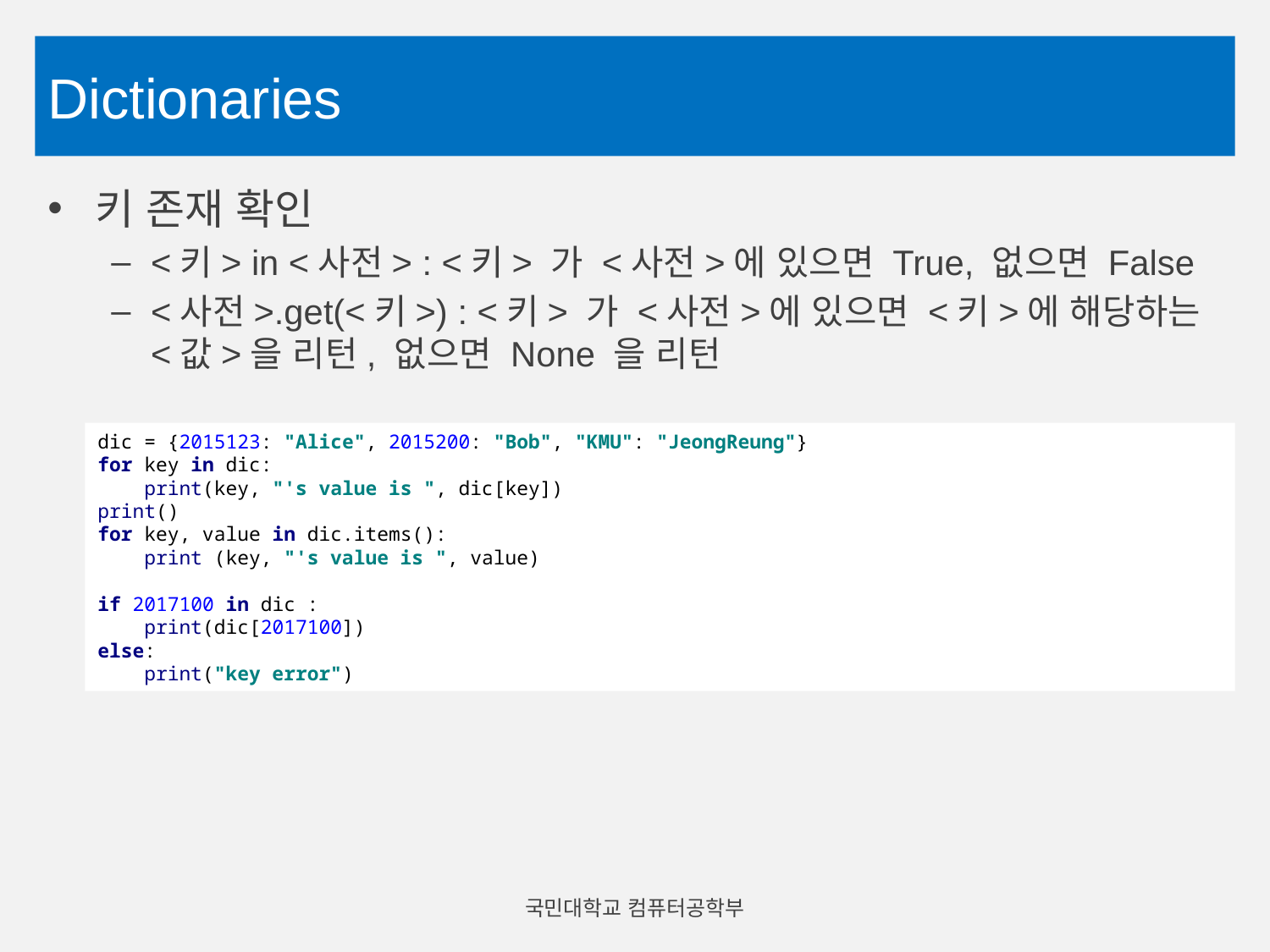

# Dictionaries
키 존재 확인
<키> in <사전> : <키> 가 <사전>에 있으면 True, 없으면 False
<사전>.get(<키>) : <키> 가 <사전>에 있으면 <키>에 해당하는 <값>을 리턴, 없으면 None 을 리턴

dic = {2015123: "Alice", 2015200: "Bob", "KMU": "JeongReung"}
for key in dic:
    print(key, "'s value is ", dic[key])
print()
for key, value in dic.items():
    print (key, "'s value is ", value)
if 2017100 in dic :
    print(dic[2017100])
else:
    print("key error")
국민대학교 컴퓨터공학부